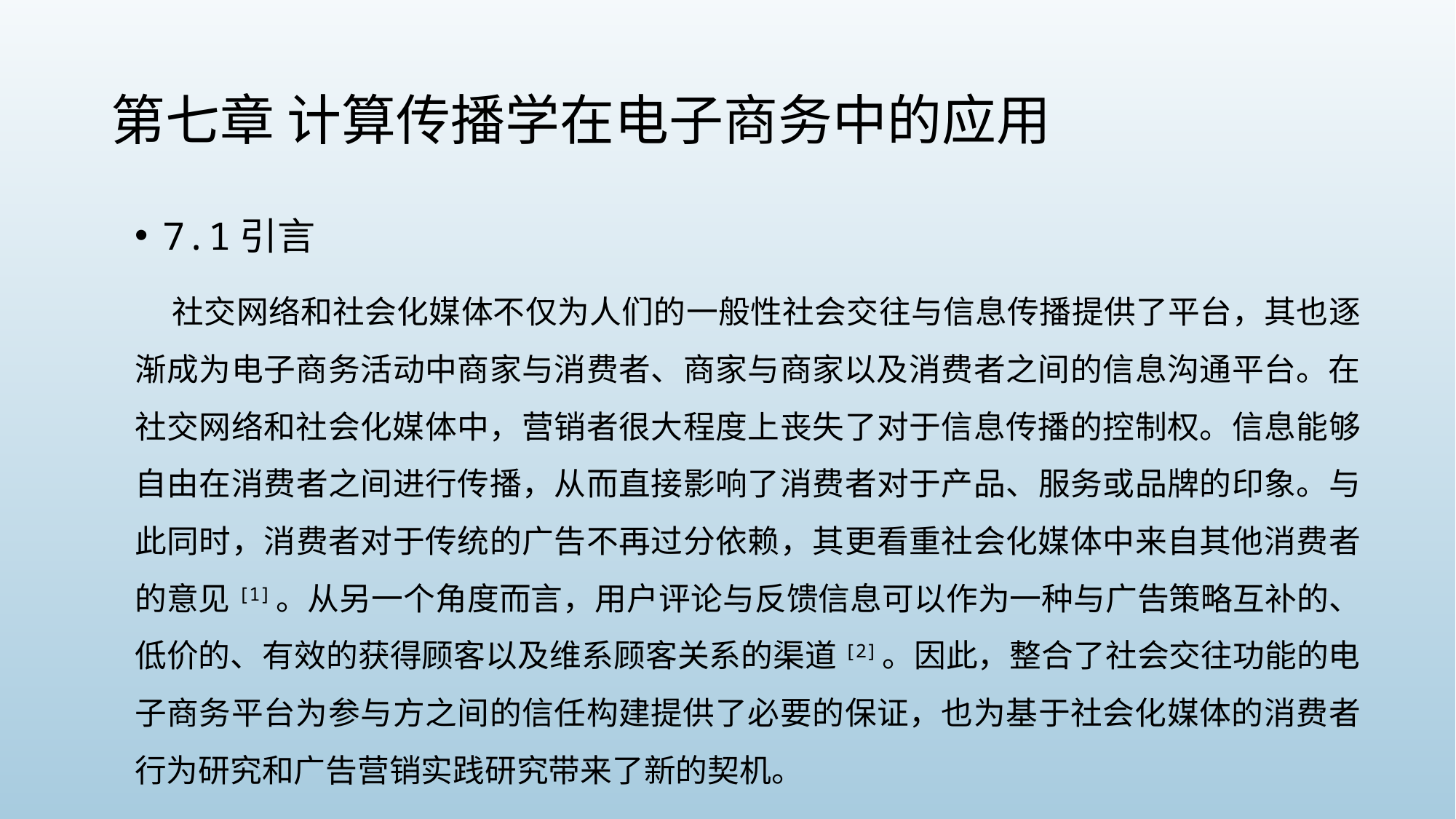

# 第七章 计算传播学在电子商务中的应用
7.1引言
    社交网络和社会化媒体不仅为人们的一般性社会交往与信息传播提供了平台，其也逐渐成为电子商务活动中商家与消费者、商家与商家以及消费者之间的信息沟通平台。在社交网络和社会化媒体中，营销者很大程度上丧失了对于信息传播的控制权。信息能够自由在消费者之间进行传播，从而直接影响了消费者对于产品、服务或品牌的印象。与此同时，消费者对于传统的广告不再过分依赖，其更看重社会化媒体中来自其他消费者的意见[1]。从另一个角度而言，用户评论与反馈信息可以作为一种与广告策略互补的、低价的、有效的获得顾客以及维系顾客关系的渠道[2]。因此，整合了社会交往功能的电子商务平台为参与方之间的信任构建提供了必要的保证，也为基于社会化媒体的消费者行为研究和广告营销实践研究带来了新的契机。